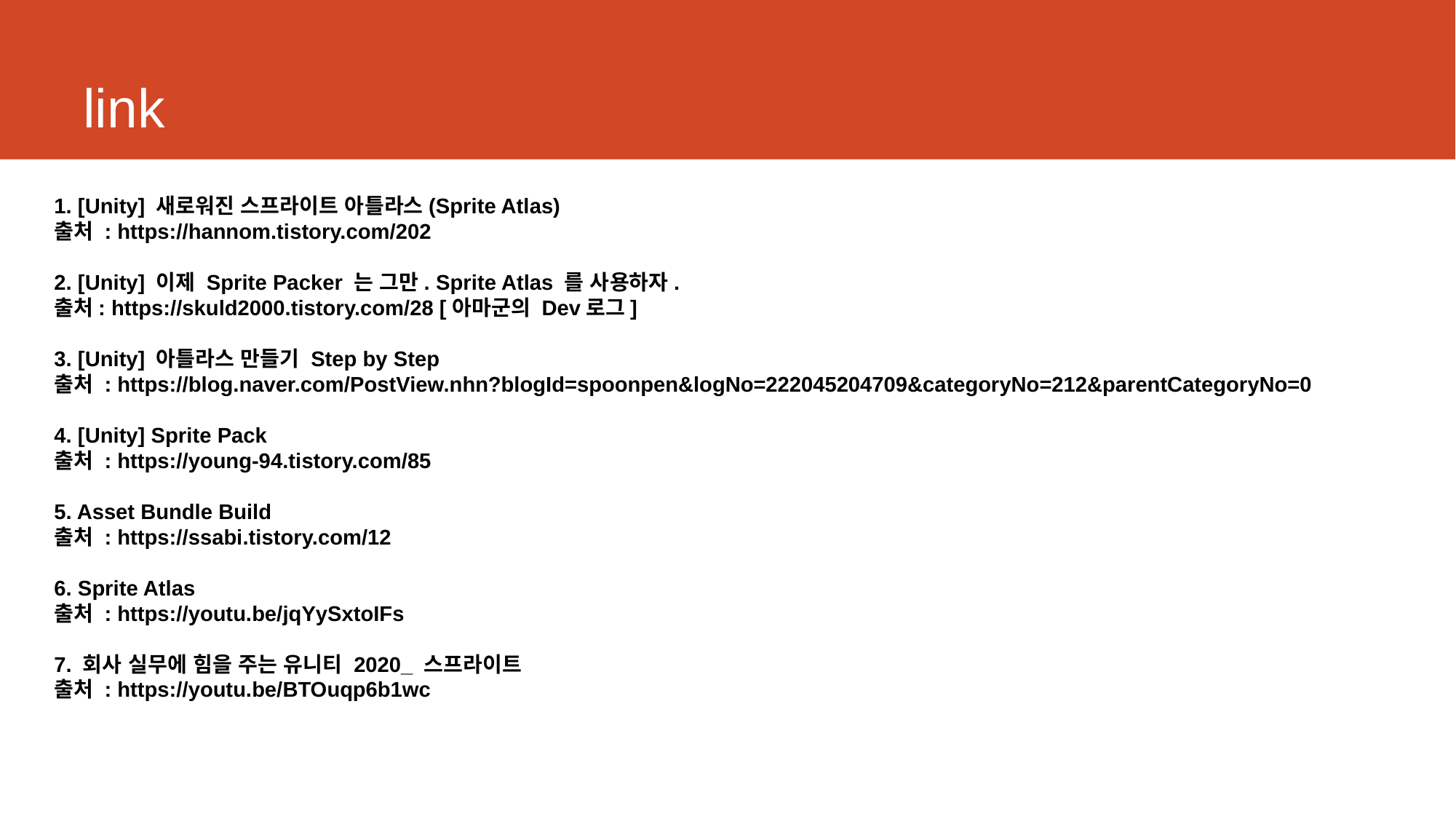

# link

1. [Unity] 새로워진 스프라이트 아틀라스(Sprite Atlas)
출처 : https://hannom.tistory.com/202

2. [Unity] 이제 Sprite Packer 는 그만. Sprite Atlas 를 사용하자.
출처: https://skuld2000.tistory.com/28 [아마군의 Dev로그]

3. [Unity] 아틀라스 만들기 Step by Step
출처 : https://blog.naver.com/PostView.nhn?blogId=spoonpen&logNo=222045204709&categoryNo=212&parentCategoryNo=0

4. [Unity] Sprite Pack
출처 : https://young-94.tistory.com/85

5. Asset Bundle Build
출처 : https://ssabi.tistory.com/12

6. Sprite Atlas
출처 : https://youtu.be/jqYySxtoIFs

7. 회사 실무에 힘을 주는 유니티 2020_ 스프라이트
출처 : https://youtu.be/BTOuqp6b1wc